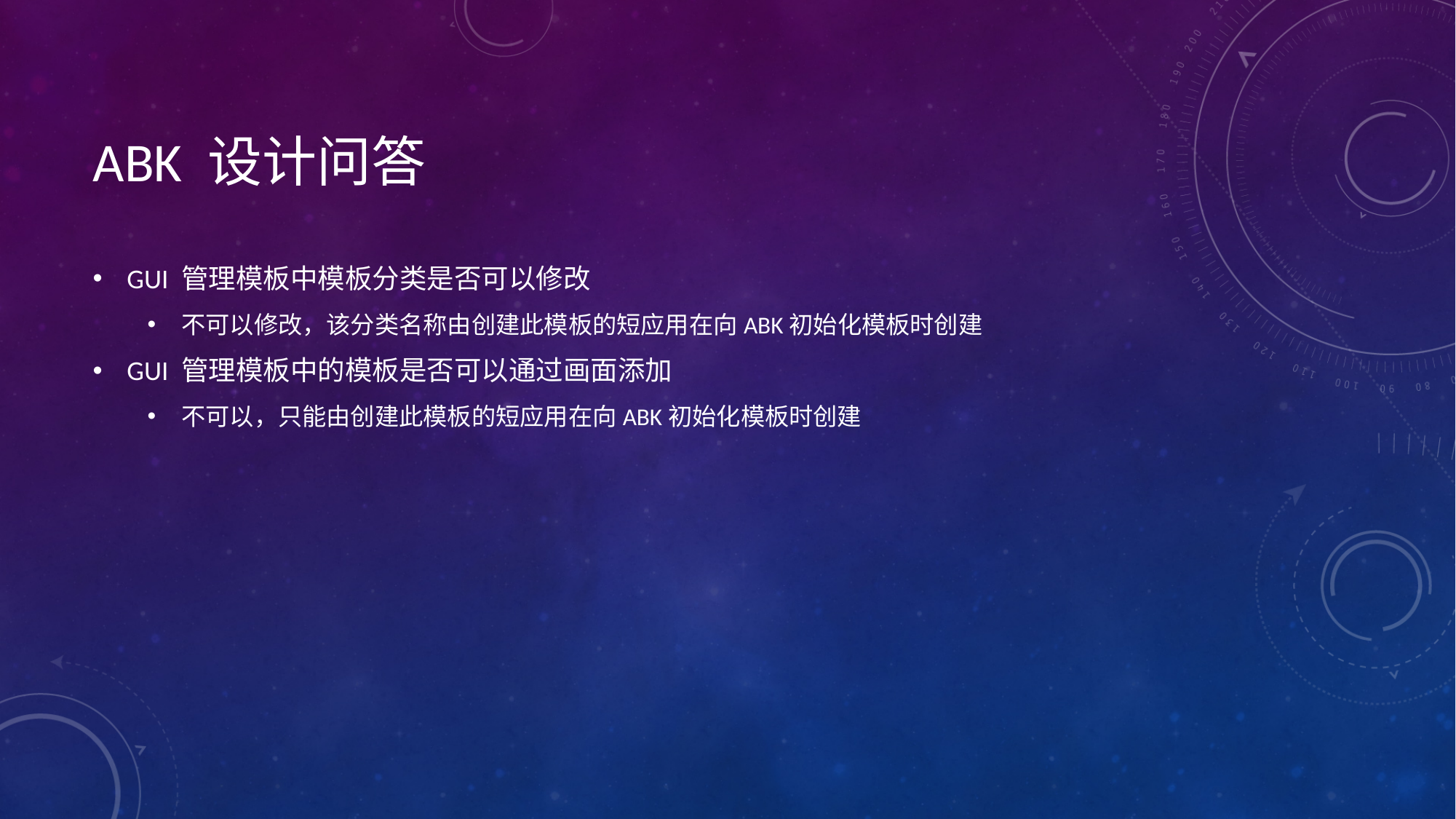

# ABK 设计问答
GUI 管理模板中模板分类是否可以修改
不可以修改，该分类名称由创建此模板的短应用在向ABK初始化模板时创建
GUI 管理模板中的模板是否可以通过画面添加
不可以，只能由创建此模板的短应用在向ABK初始化模板时创建